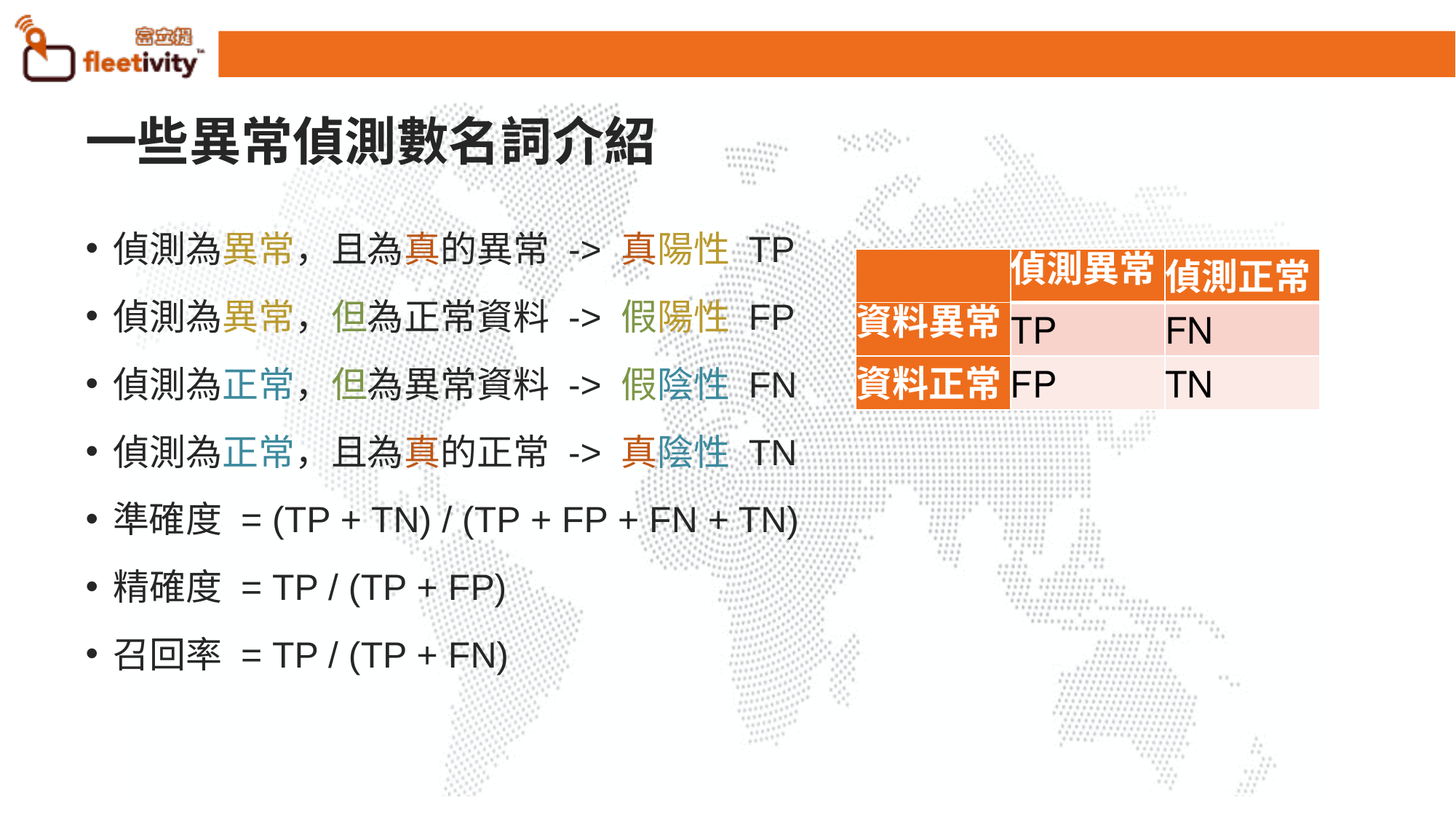

# 一些異常偵測數名詞介紹
偵測為異常，且為真的異常 -> 真陽性 TP
偵測為異常，但為正常資料 -> 假陽性 FP
偵測為正常，但為異常資料 -> 假陰性 FN
偵測為正常，且為真的正常 -> 真陰性 TN
準確度 = (TP + TN) / (TP + FP + FN + TN)
精確度 = TP / (TP + FP)
召回率 = TP / (TP + FN)
|  | 偵測異常 | 偵測正常 |
| --- | --- | --- |
| 資料異常 | TP | FN |
| 資料正常 | FP | TN |